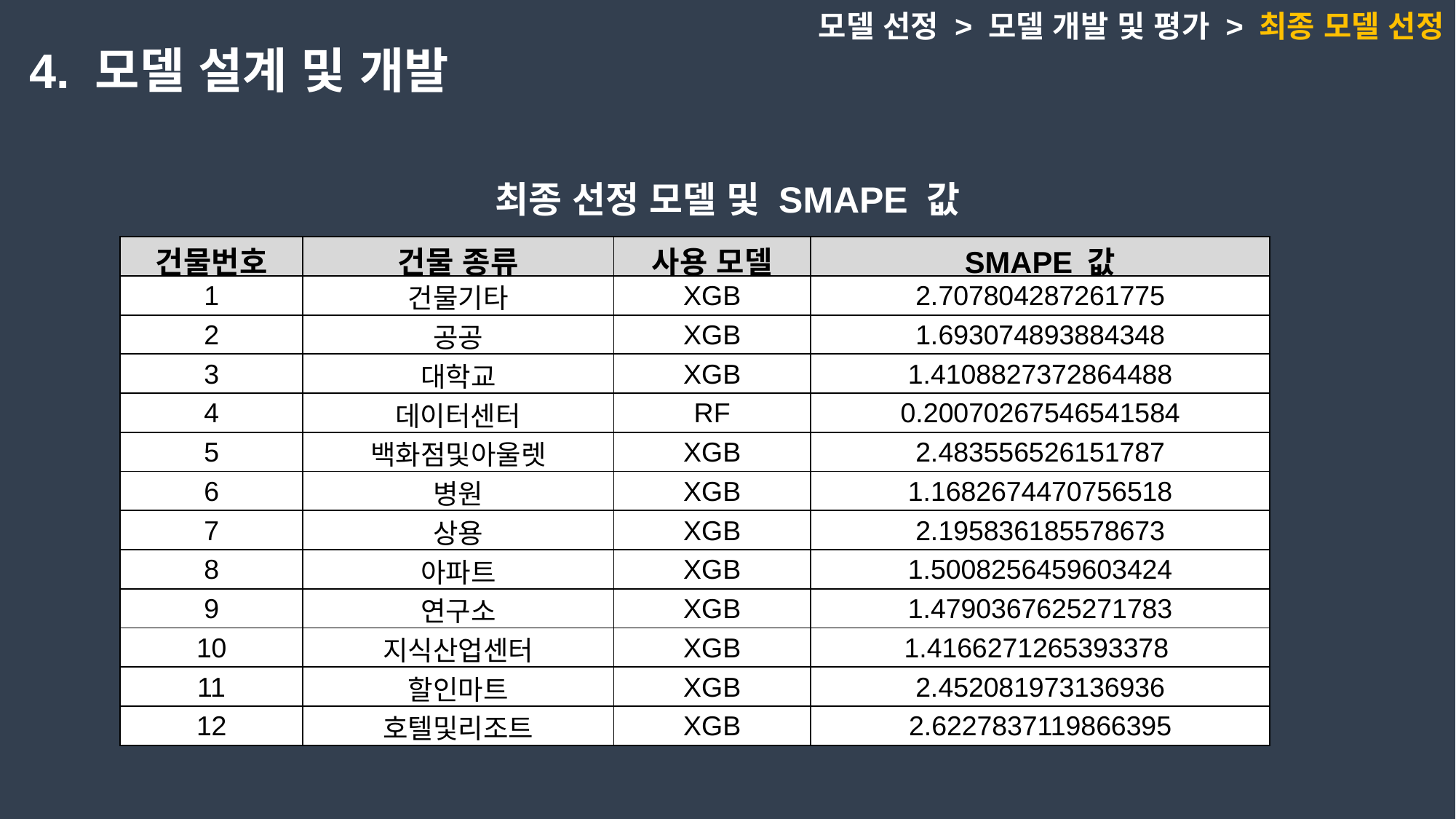

모델 선정 > 모델 개발 및 평가 > 최종 모델 선정
4. 모델 설계 및 개발
최종 선정 모델 및 SMAPE 값
| 건물번호 | 건물 종류 | 사용 모델 | SMAPE 값 |
| --- | --- | --- | --- |
| 1 | 건물기타 | XGB | 2.707804287261775 |
| 2 | 공공 | XGB | 1.693074893884348 |
| 3 | 대학교 | XGB | 1.4108827372864488 |
| 4 | 데이터센터 | RF | 0.20070267546541584 |
| 5 | 백화점및아울렛 | XGB | 2.483556526151787 |
| 6 | 병원 | XGB | 1.1682674470756518 |
| 7 | 상용 | XGB | 2.195836185578673 |
| 8 | 아파트 | XGB | 1.5008256459603424 |
| 9 | 연구소 | XGB | 1.4790367625271783 |
| 10 | 지식산업센터 | XGB | 1.4166271265393378 |
| 11 | 할인마트 | XGB | 2.452081973136936 |
| 12 | 호텔및리조트 | XGB | 2.6227837119866395 |